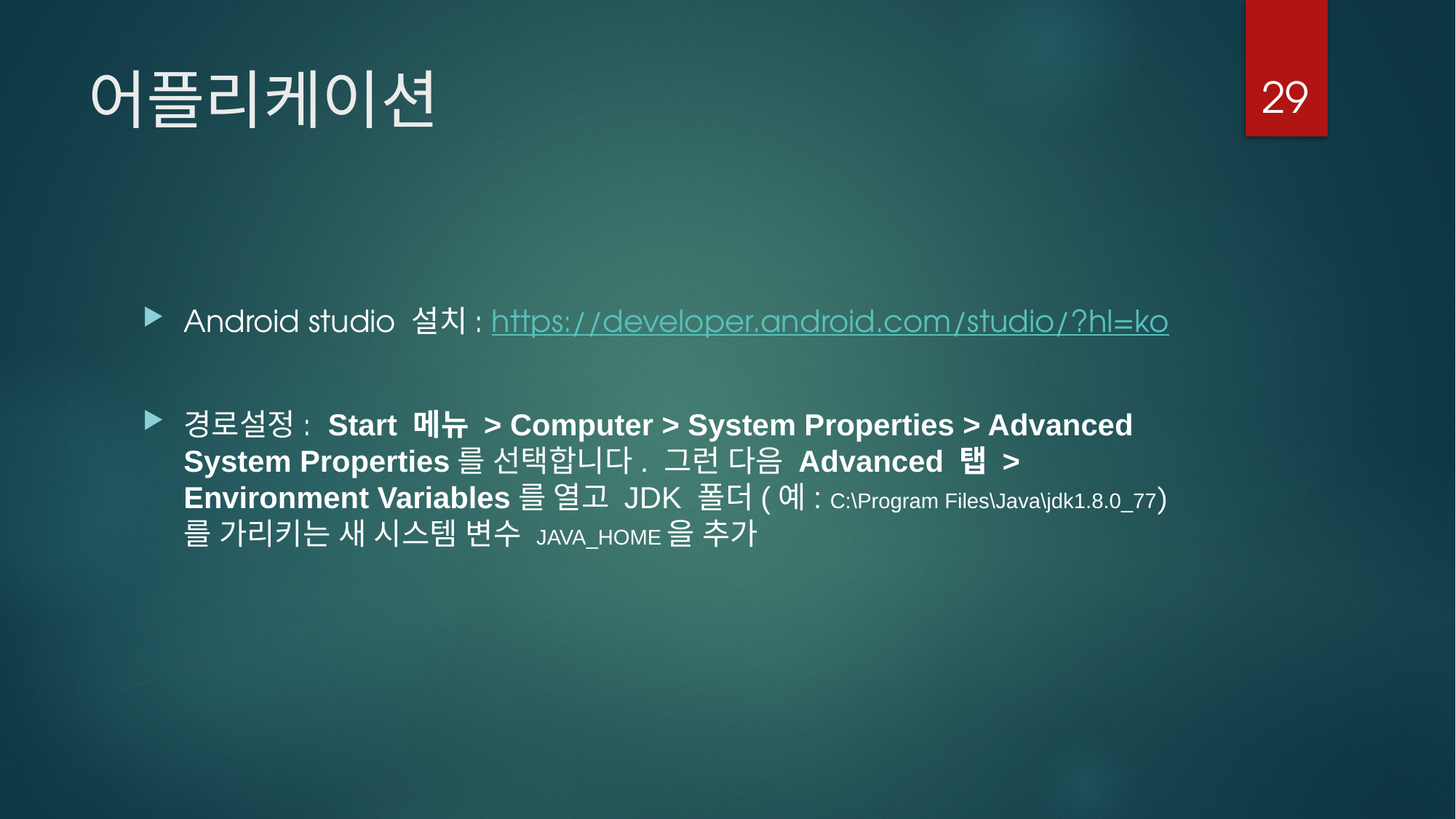

29
# 어플리케이션

Android studio 설치: https://developer.android.com/studio/?hl=ko

경로설정:  Start 메뉴 > Computer > System Properties > Advanced System Properties를 선택합니다. 그런 다음 Advanced 탭 > Environment Variables를 열고 JDK 폴더(예: C:\Program Files\Java\jdk1.8.0_77)를 가리키는 새 시스템 변수 JAVA_HOME을 추가